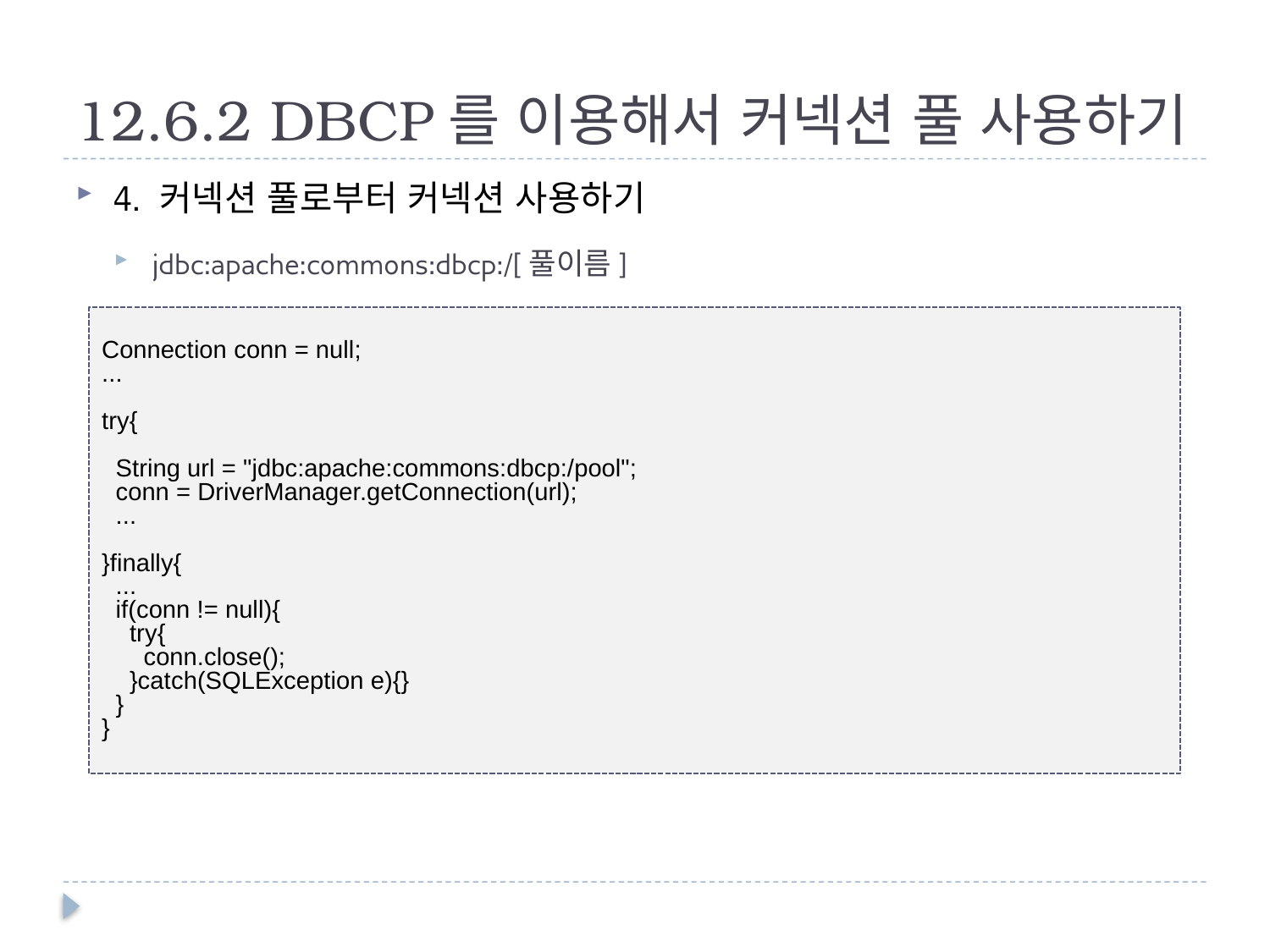

# 12.6.2 DBCP를 이용해서 커넥션 풀 사용하기
4. 커넥션 풀로부터 커넥션 사용하기
jdbc:apache:commons:dbcp:/[풀이름]

Connection conn = null;
...

try{

  String url = "jdbc:apache:commons:dbcp:/pool";
  conn = DriverManager.getConnection(url);
  ...

}finally{
  ...
  if(conn != null){
    try{
      conn.close();
    }catch(SQLException e){}
  }
}